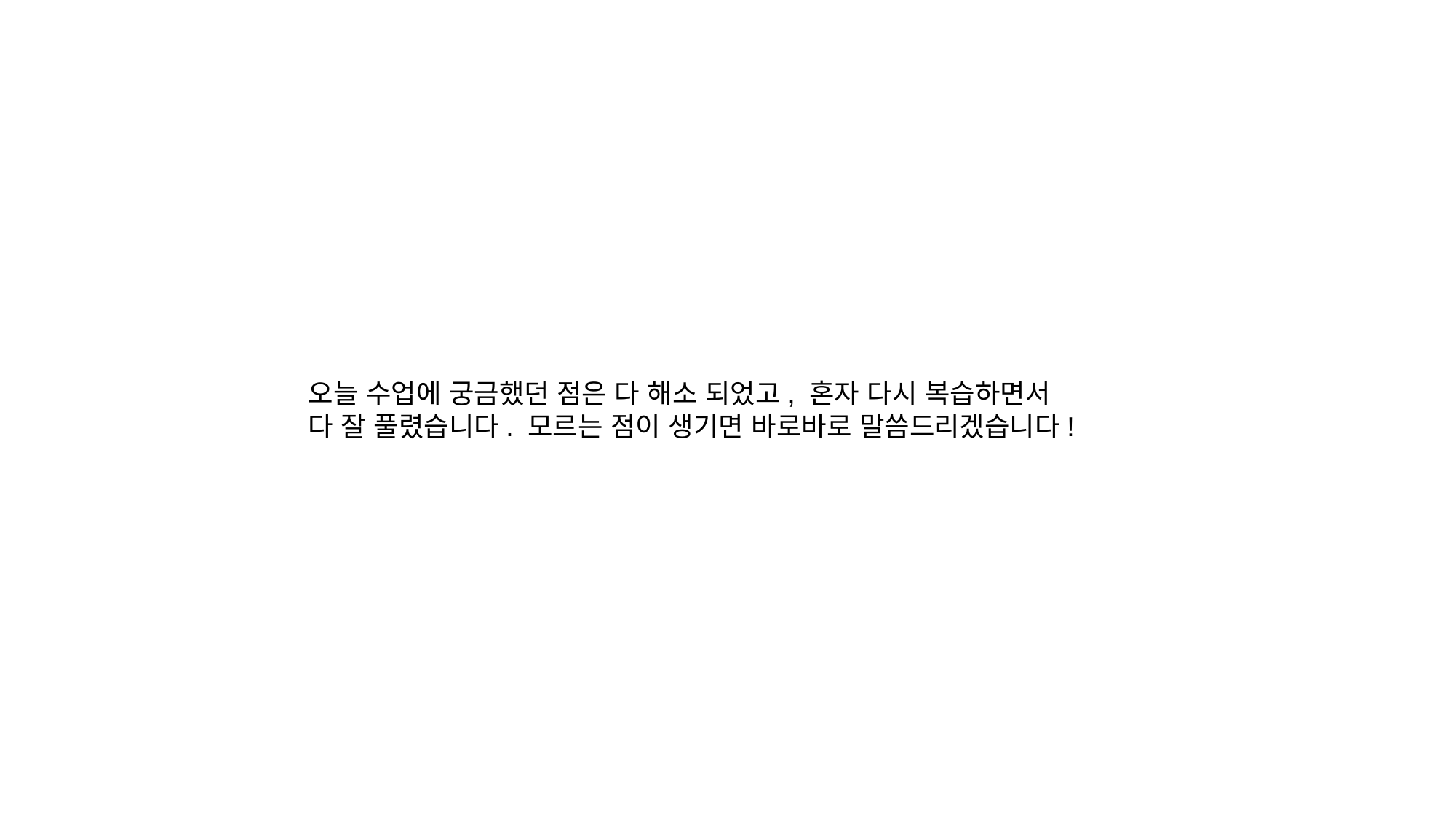

오늘 수업에 궁금했던 점은 다 해소 되었고, 혼자 다시 복습하면서
다 잘 풀렸습니다. 모르는 점이 생기면 바로바로 말씀드리겠습니다!